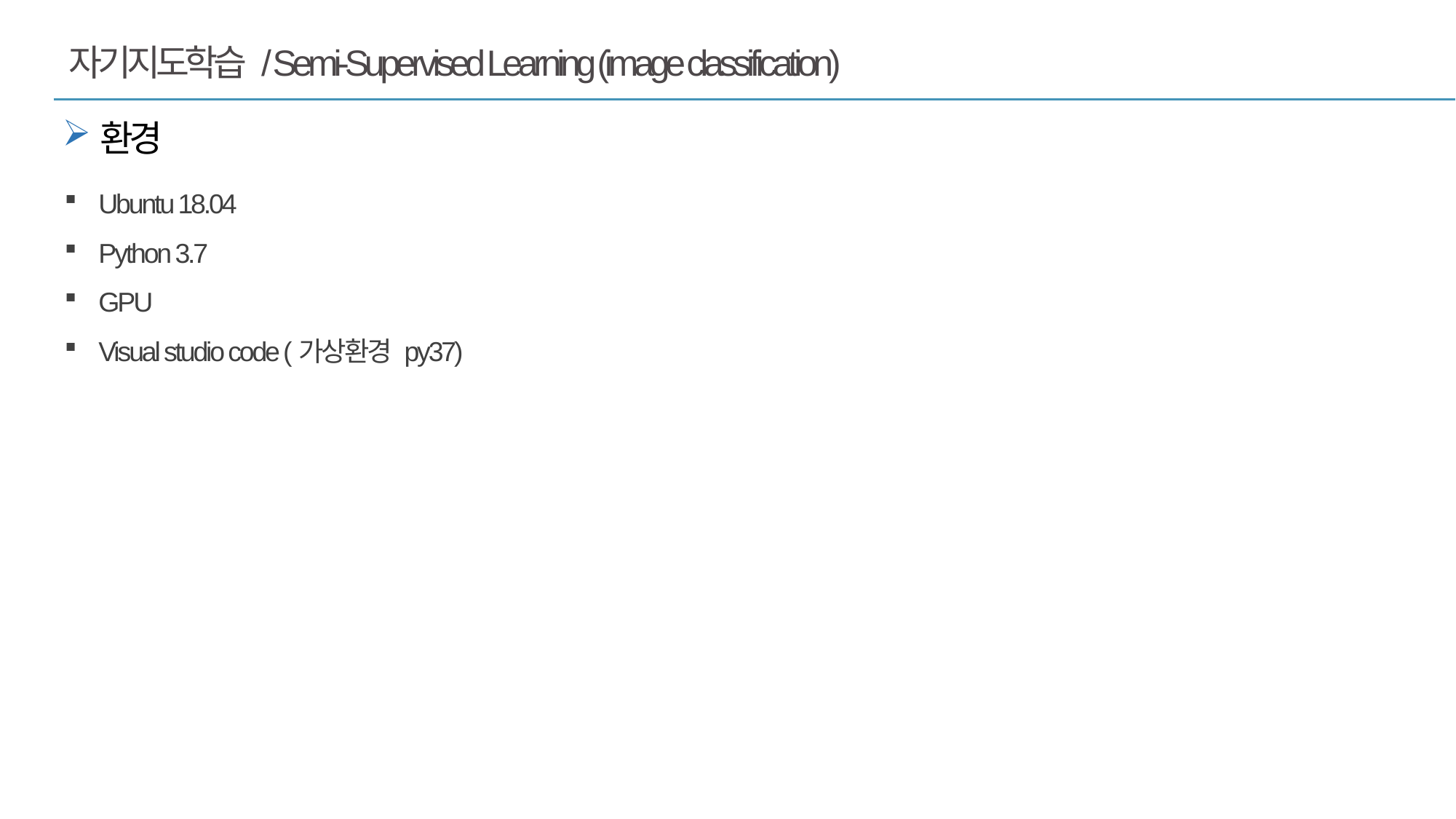

자기지도학습 / Semi-Supervised Learning (image classification)

환경
Ubuntu 18.04
Python 3.7
GPU
Visual studio code (가상환경 py37)